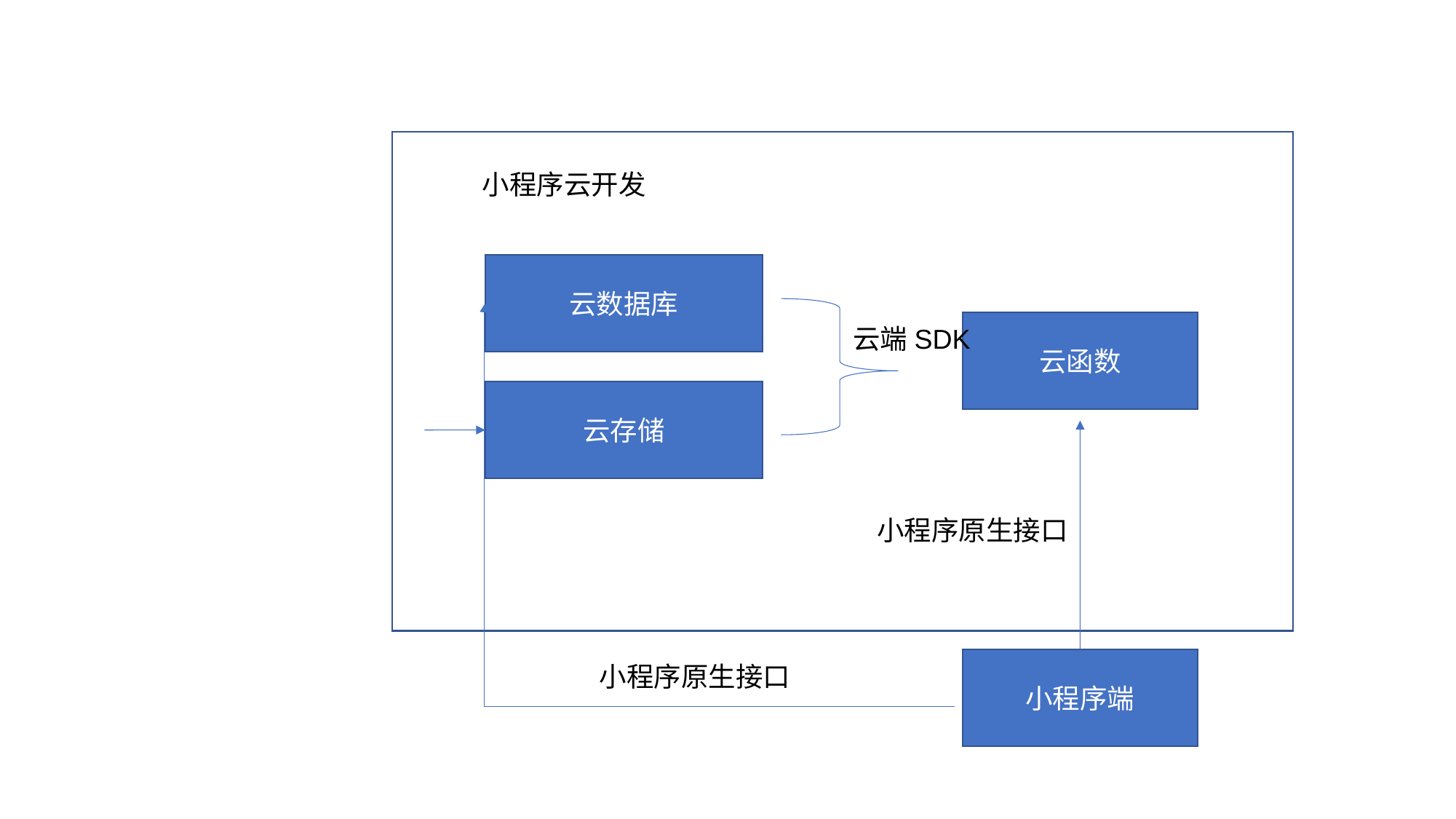

小程序云开发
云数据库

云函数
云端SDK
云存储
小程序原生接口
小程序端
小程序原生接口